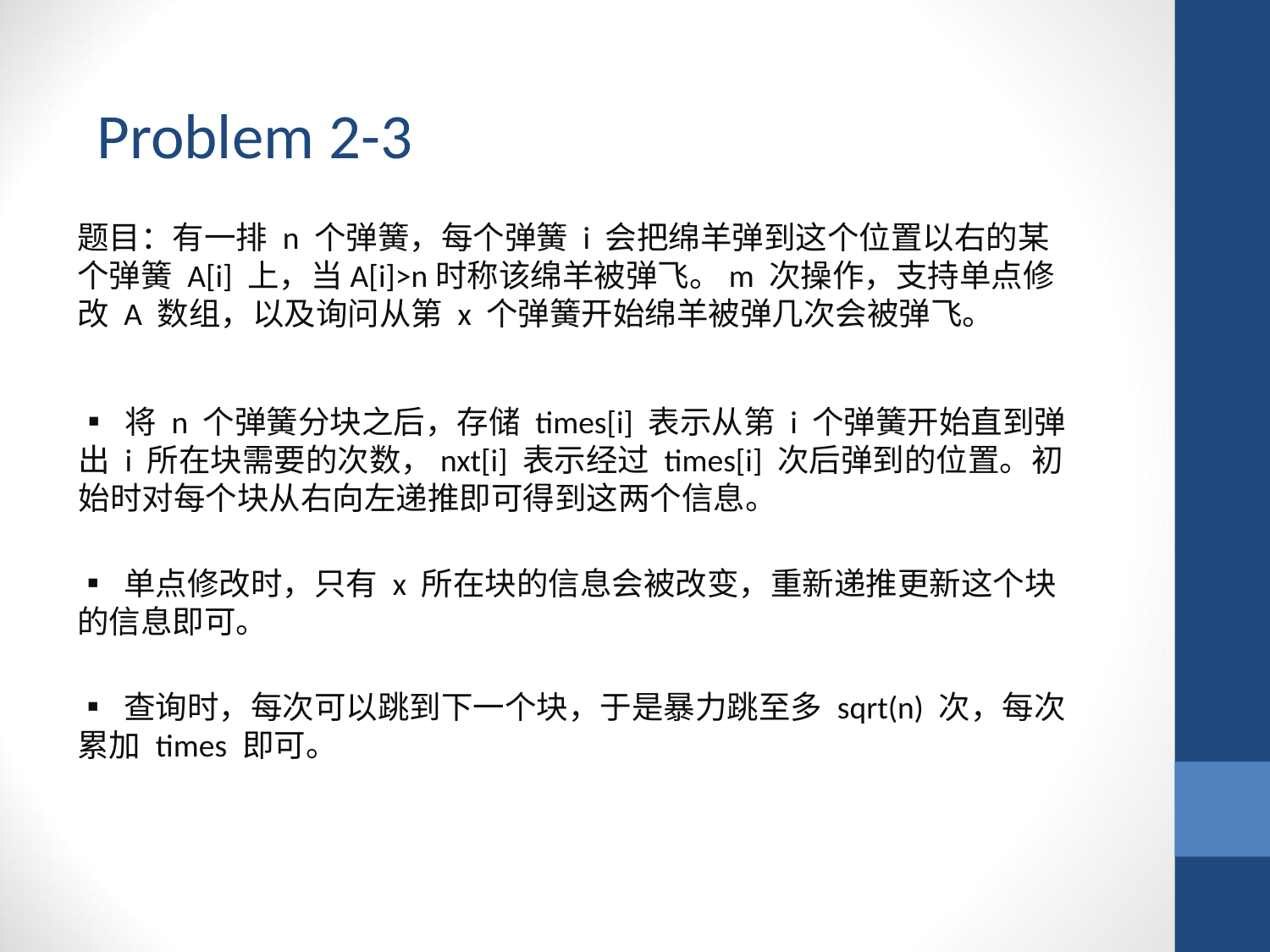

Problem 2-3
题目：有一排 n 个弹簧，每个弹簧 i 会把绵羊弹到这个位置以右的某个弹簧 A[i] 上，当A[i]>n时称该绵羊被弹飞。m 次操作，支持单点修改 A 数组，以及询问从第 x 个弹簧开始绵羊被弹几次会被弹飞。
▪ 将 n 个弹簧分块之后，存储 times[i] 表示从第 i 个弹簧开始直到弹出 i 所在块需要的次数，nxt[i] 表示经过 times[i] 次后弹到的位置。初始时对每个块从右向左递推即可得到这两个信息。
▪ 单点修改时，只有 x 所在块的信息会被改变，重新递推更新这个块的信息即可。
▪ 查询时，每次可以跳到下一个块，于是暴力跳至多 sqrt(n) 次，每次累加 times 即可。